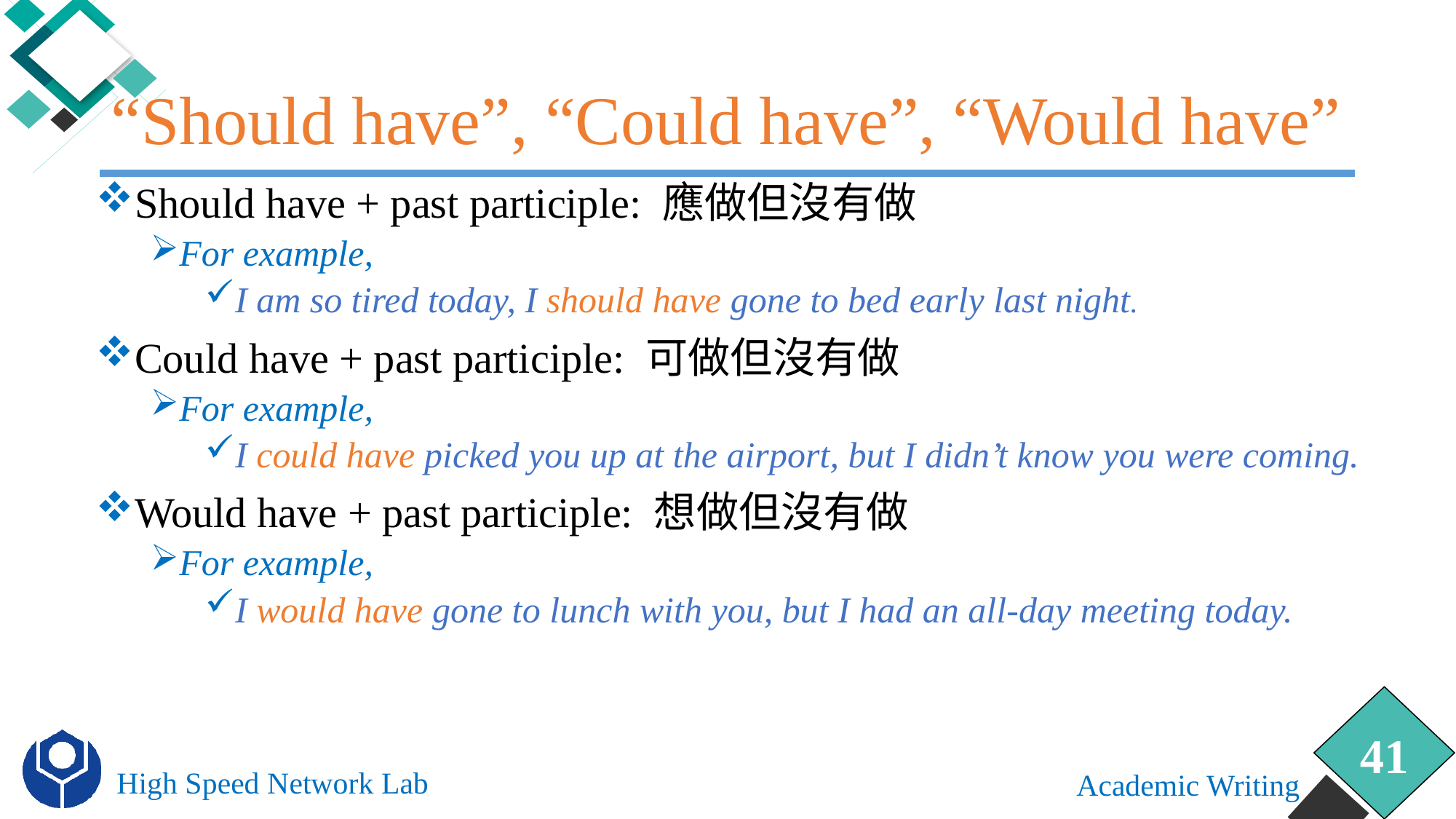

# “Should have”, “Could have”, “Would have”
Should have + past participle: 應做但沒有做
For example,
I am so tired today, I should have gone to bed early last night.
Could have + past participle: 可做但沒有做
For example,
I could have picked you up at the airport, but I didn’t know you were coming.
Would have + past participle: 想做但沒有做
For example,
I would have gone to lunch with you, but I had an all-day meeting today.